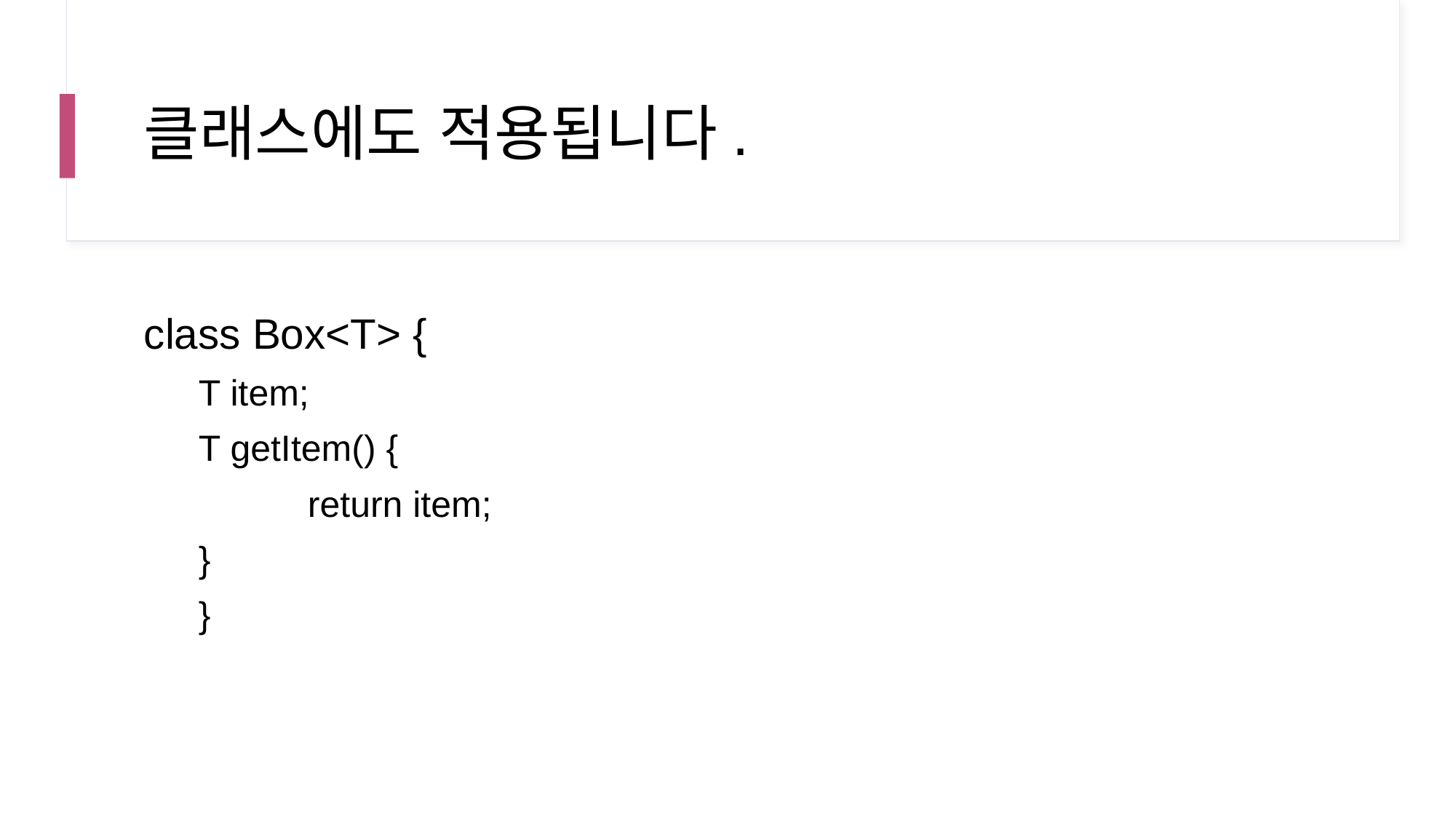

# 클래스에도 적용됩니다.
class Box<T> {
T item;
T getItem() {
	return item;
}
}